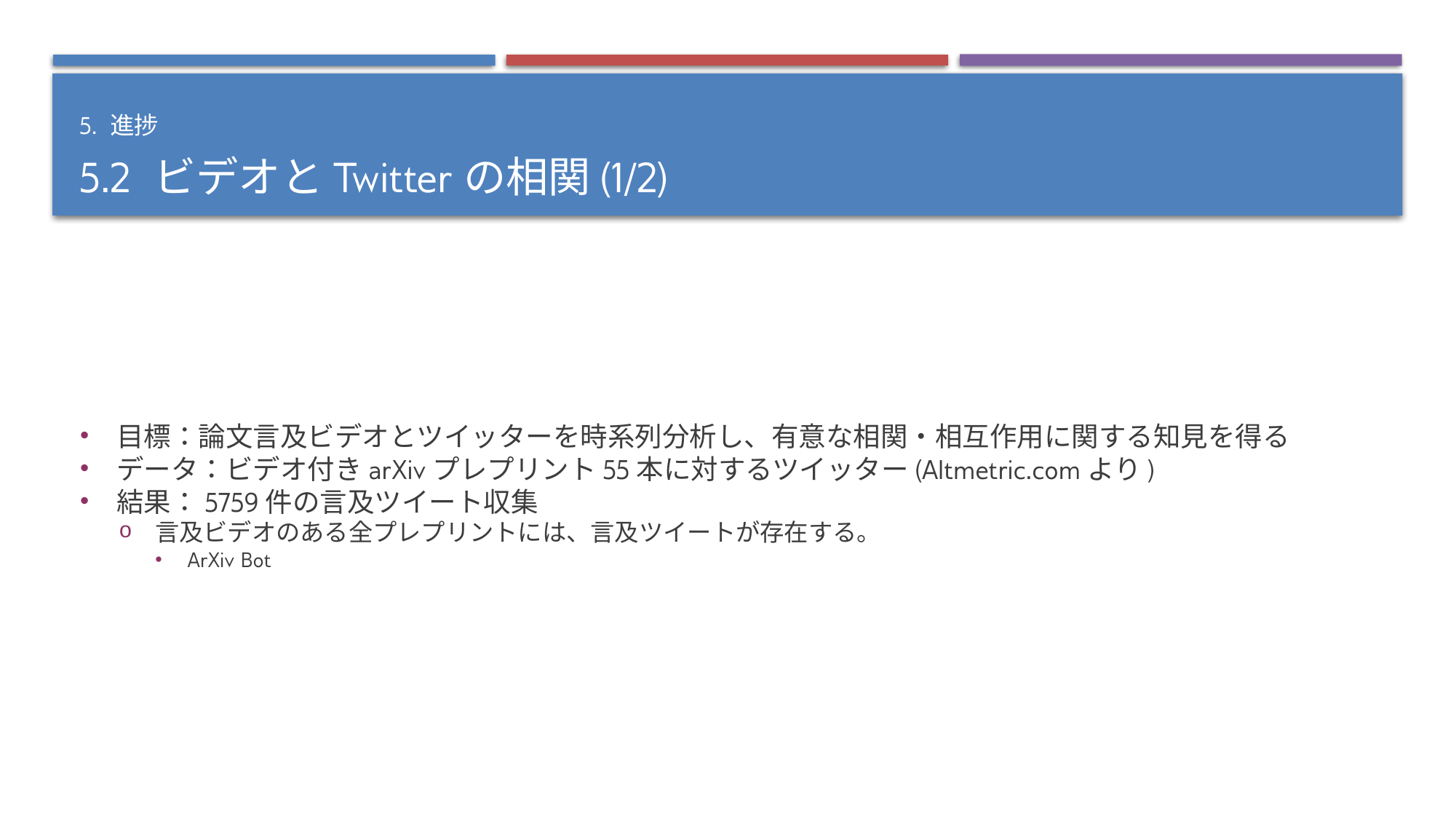

5. 進捗
5.2 ビデオとTwitterの相関(1/2)
目標：論文言及ビデオとツイッターを時系列分析し、有意な相関・相互作用に関する知見を得る
データ：ビデオ付きarXivプレプリント55本に対するツイッター(Altmetric.comより)
結果：5759件の言及ツイート収集
言及ビデオのある全プレプリントには、言及ツイートが存在する。
ArXiv Bot